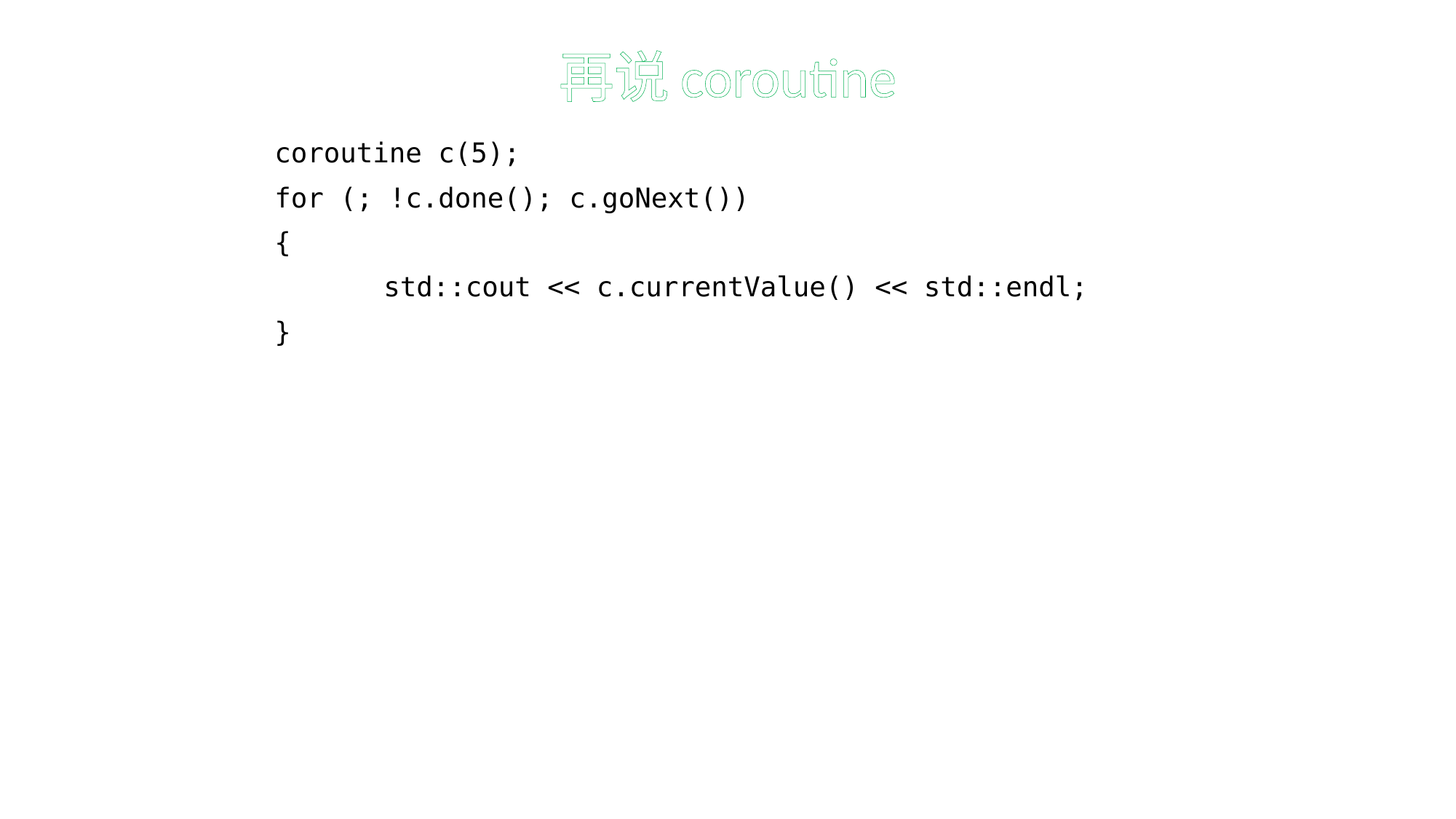

# 再说coroutine
coroutine c(5);
for (; !c.done(); c.goNext())
{
	std::cout << c.currentValue() << std::endl;
}